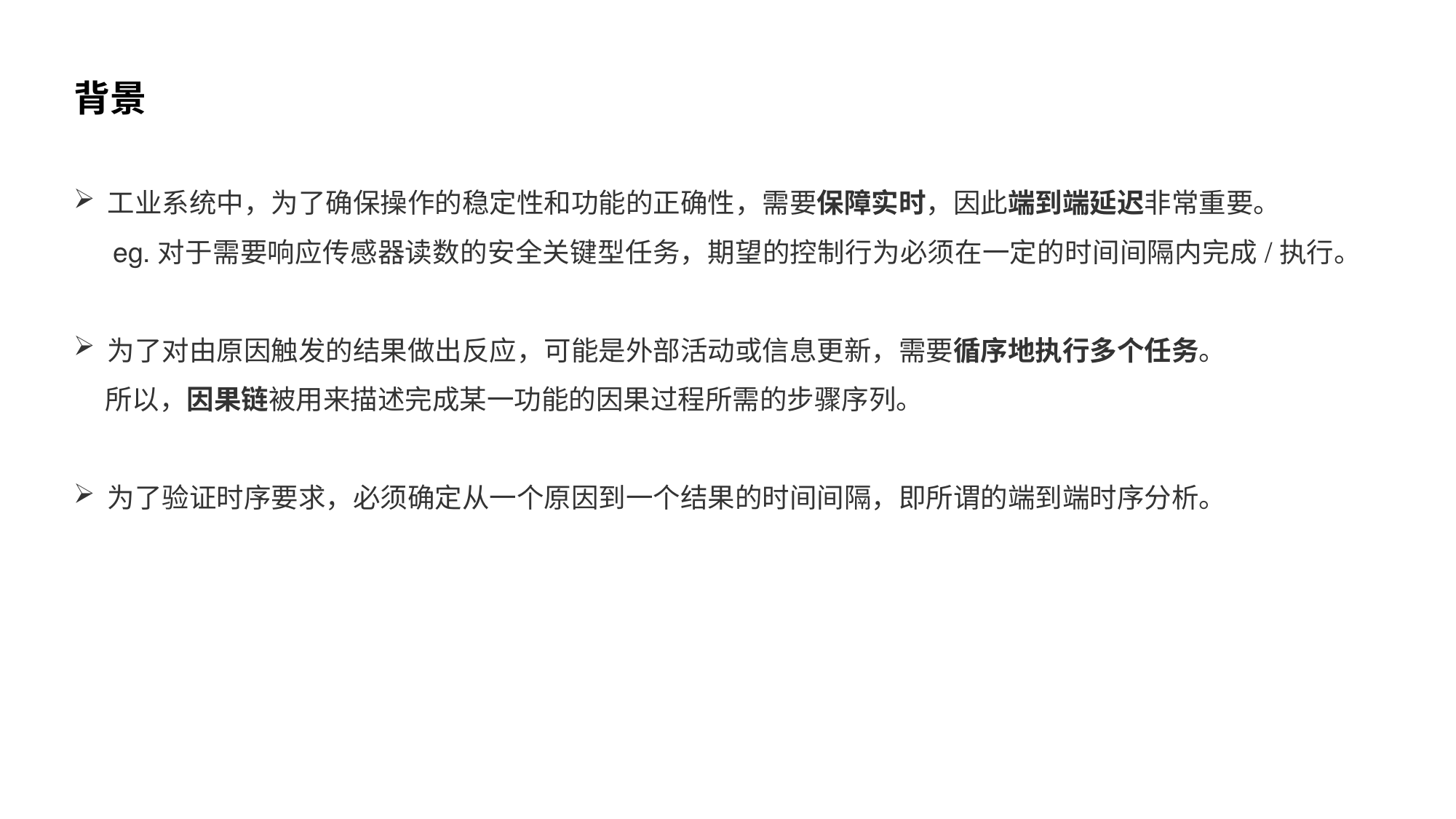

背景
工业系统中，为了确保操作的稳定性和功能的正确性，需要保障实时，因此端到端延迟非常重要。
     eg.对于需要响应传感器读数的安全关键型任务，期望的控制行为必须在一定的时间间隔内完成/执行。

为了对由原因触发的结果做出反应，可能是外部活动或信息更新，需要循序地执行多个任务。
    所以，因果链被用来描述完成某一功能的因果过程所需的步骤序列。

为了验证时序要求，必须确定从一个原因到一个结果的时间间隔，即所谓的端到端时序分析。